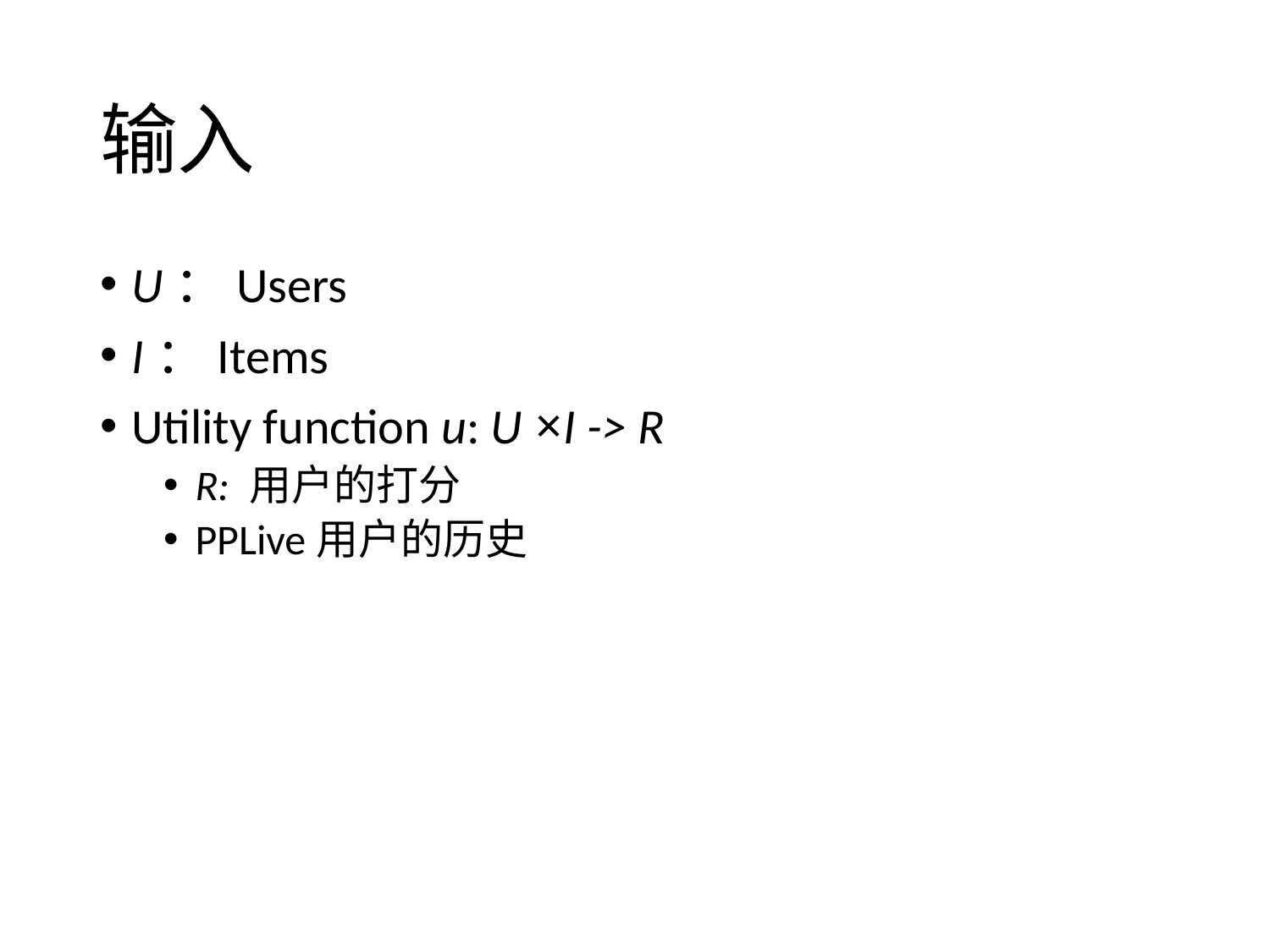

# 输入
U：Users
I：Items
Utility function u: U ×I -> R
R: 用户的打分
PPLive用户的历史